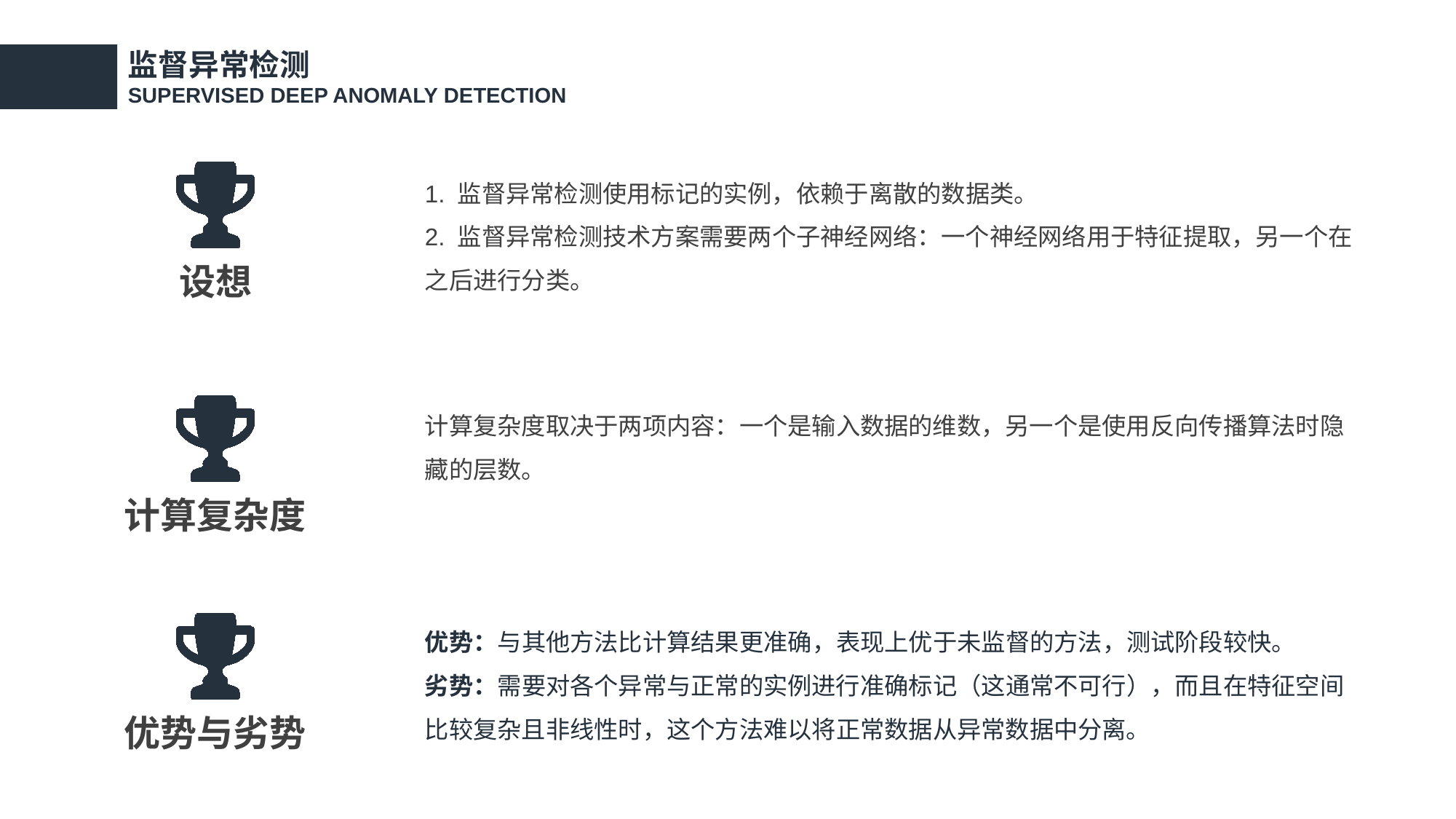

监督异常检测
SUPERVISED DEEP ANOMALY DETECTION

1. 监督异常检测使用标记的实例，依赖于离散的数据类。
2. 监督异常检测技术方案需要两个子神经网络：一个神经网络用于特征提取，另一个在之后进行分类。

设想
计算复杂度取决于两项内容：一个是输入数据的维数，另一个是使用反向传播算法时隐藏的层数。

计算复杂度
优势：与其他方法比计算结果更准确，表现上优于未监督的方法，测试阶段较快。
劣势：需要对各个异常与正常的实例进行准确标记（这通常不可行），而且在特征空间比较复杂且非线性时，这个方法难以将正常数据从异常数据中分离。

优势与劣势